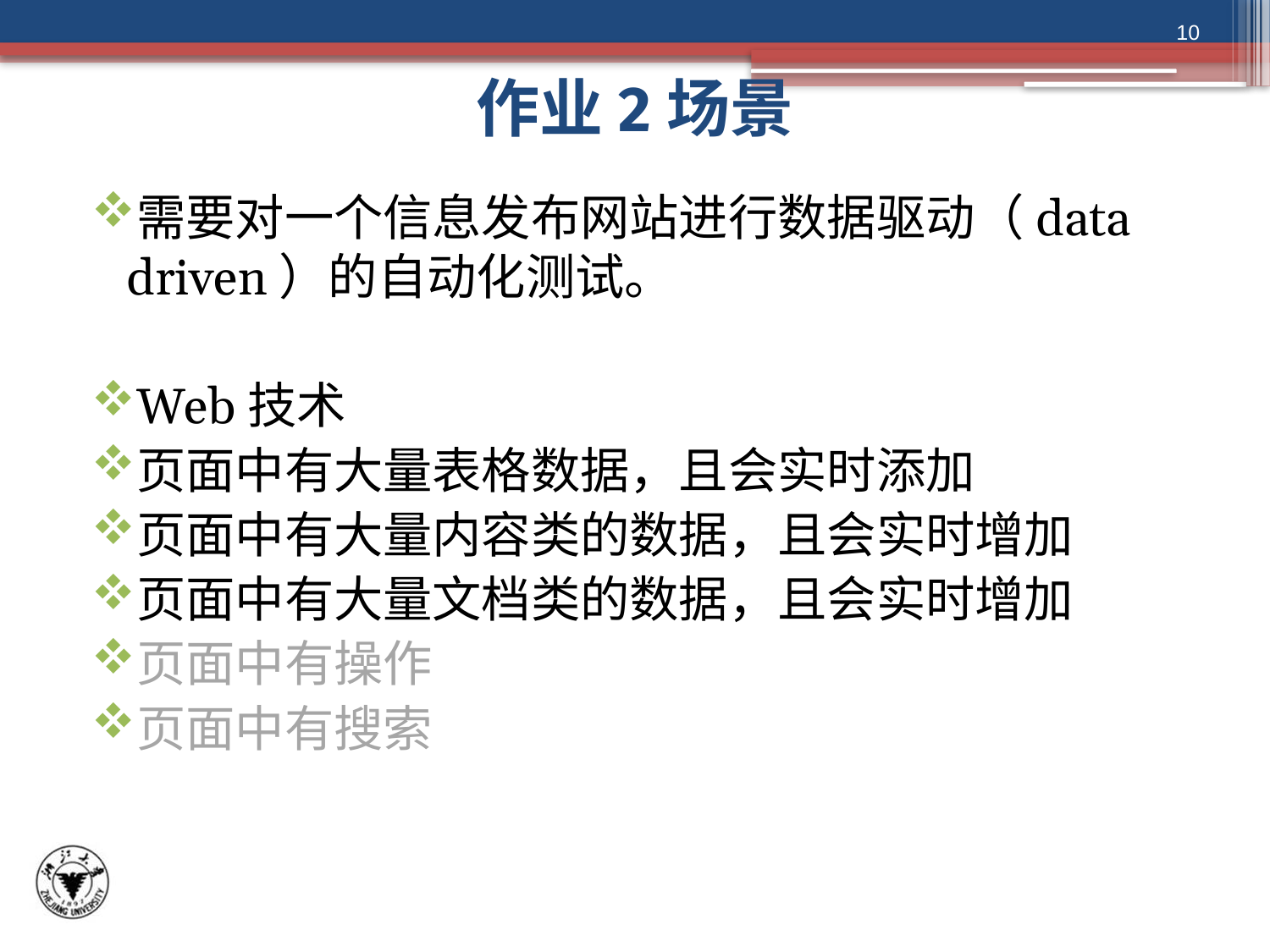

10
# 作业2场景
需要对一个信息发布网站进行数据驱动（data driven）的自动化测试。

Web技术
页面中有大量表格数据，且会实时添加
页面中有大量内容类的数据，且会实时增加
页面中有大量文档类的数据，且会实时增加
页面中有操作
页面中有搜索